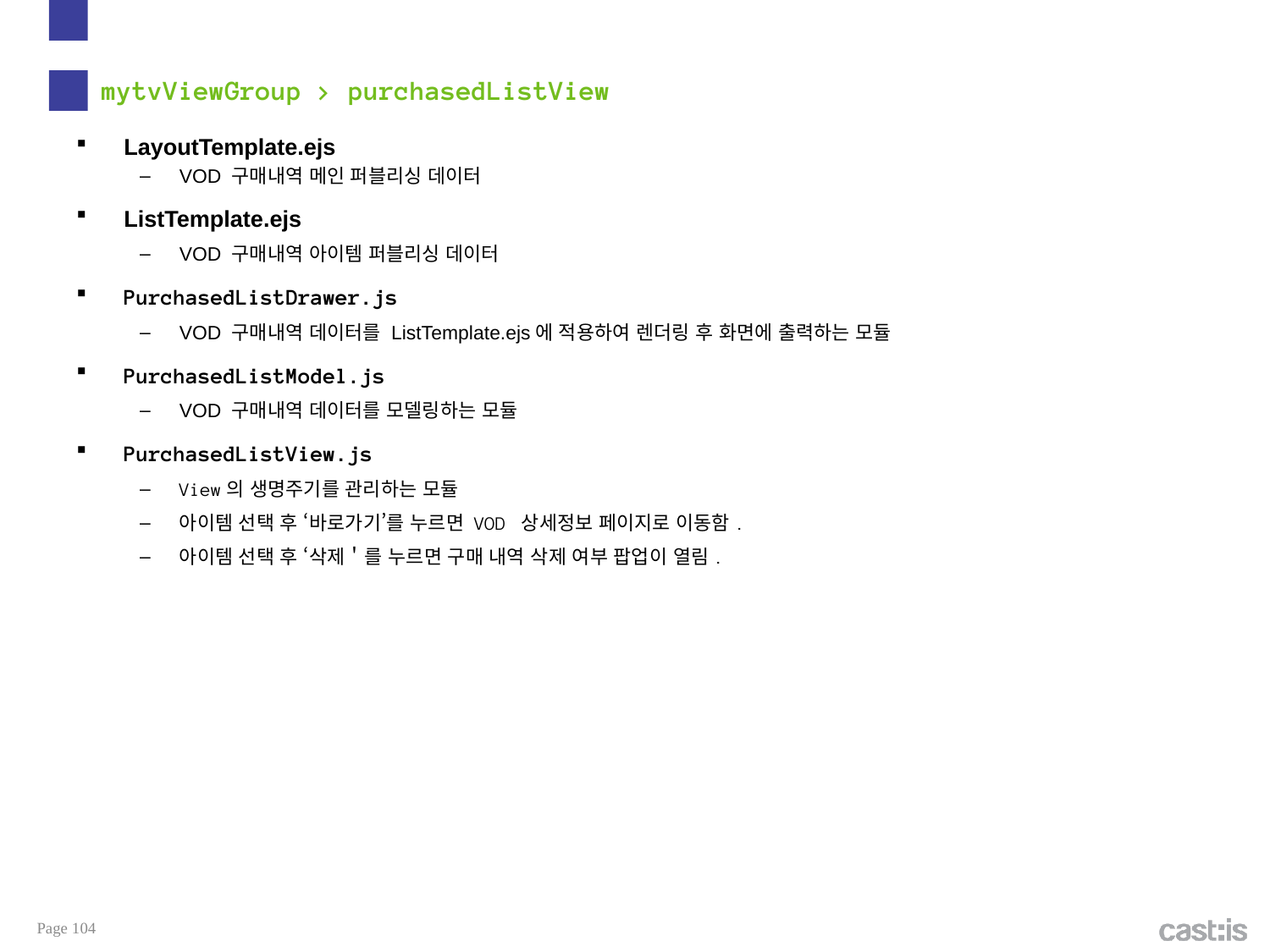

# mytvViewGroup > purchasedListView
LayoutTemplate.ejs
VOD 구매내역 메인 퍼블리싱 데이터

ListTemplate.ejs
VOD 구매내역 아이템 퍼블리싱 데이터

PurchasedListDrawer.js
VOD 구매내역 데이터를 ListTemplate.ejs에 적용하여 렌더링 후 화면에 출력하는 모듈

PurchasedListModel.js
VOD 구매내역 데이터를 모델링하는 모듈

PurchasedListView.js
View의 생명주기를 관리하는 모듈
아이템 선택 후 ‘바로가기’를 누르면 VOD 상세정보 페이지로 이동함.
아이템 선택 후 ‘삭제＇를 누르면 구매 내역 삭제 여부 팝업이 열림.

Page 104